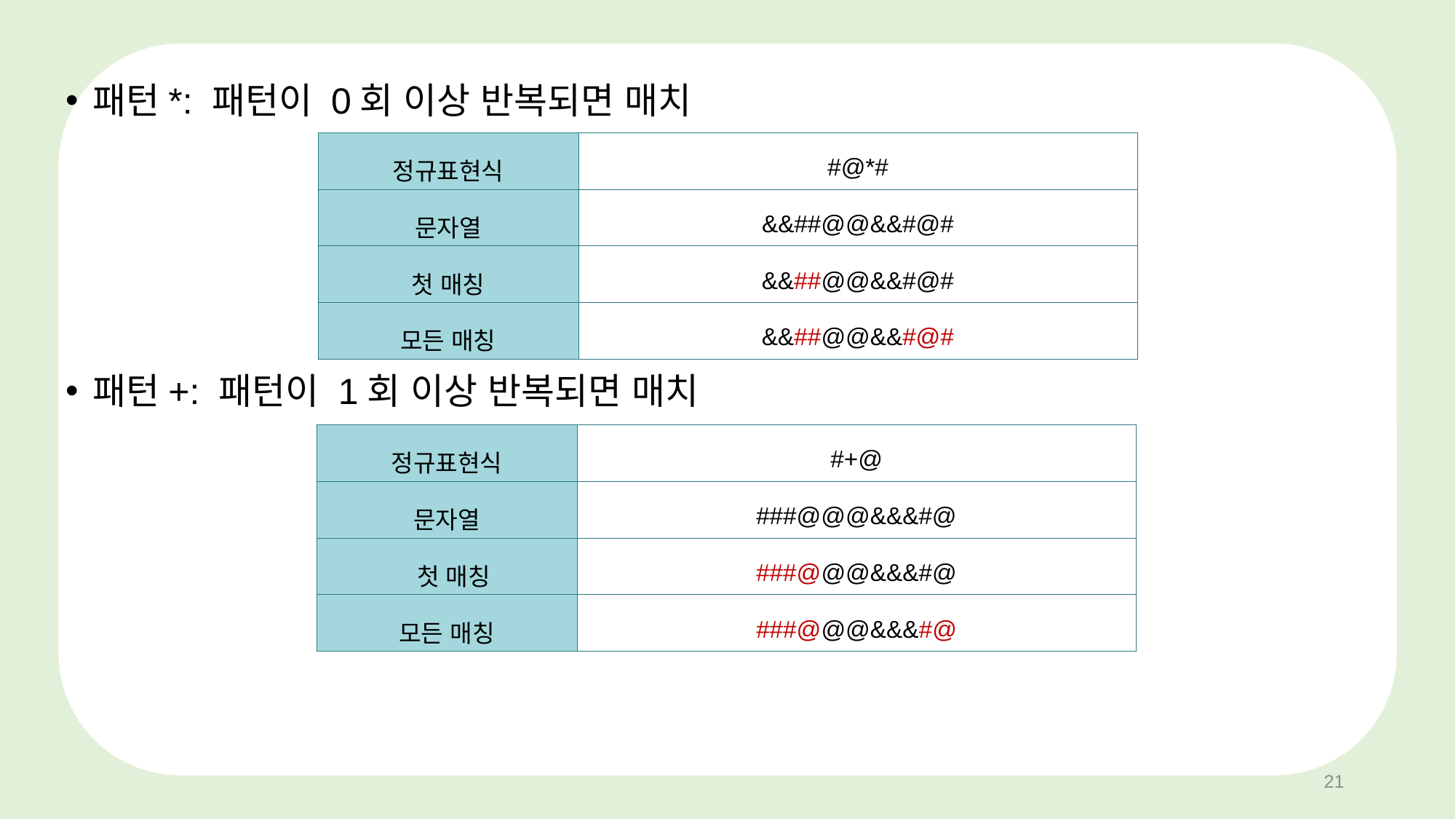

패턴*: 패턴이 0회 이상 반복되면 매치

패턴+: 패턴이 1회 이상 반복되면 매치
| 정규표현식 | #@\*# |
| --- | --- |
| 문자열 | &&##@@&&#@# |
| 첫 매칭 | &&##@@&&#@# |
| 모든 매칭 | &&##@@&&#@# |
| 정규표현식 | #+@ |
| --- | --- |
| 문자열 | ###@@@&&&#@ |
| 첫 매칭 | ###@@@&&&#@ |
| 모든 매칭 | ###@@@&&&#@ |
21